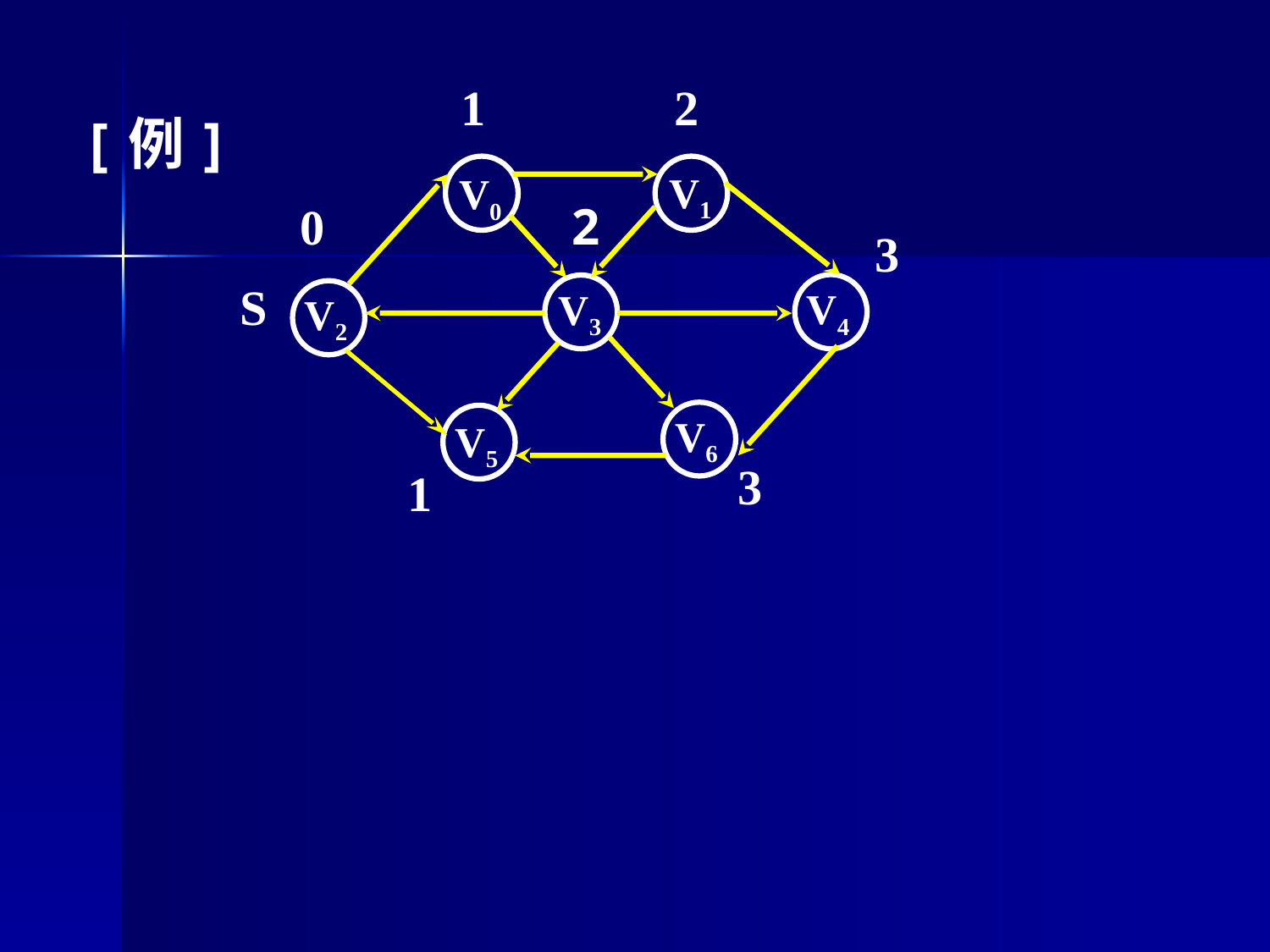

[例]
1
2
0
2
3
3
1

V0
V1

S

V4
V3
V2

V6
V5